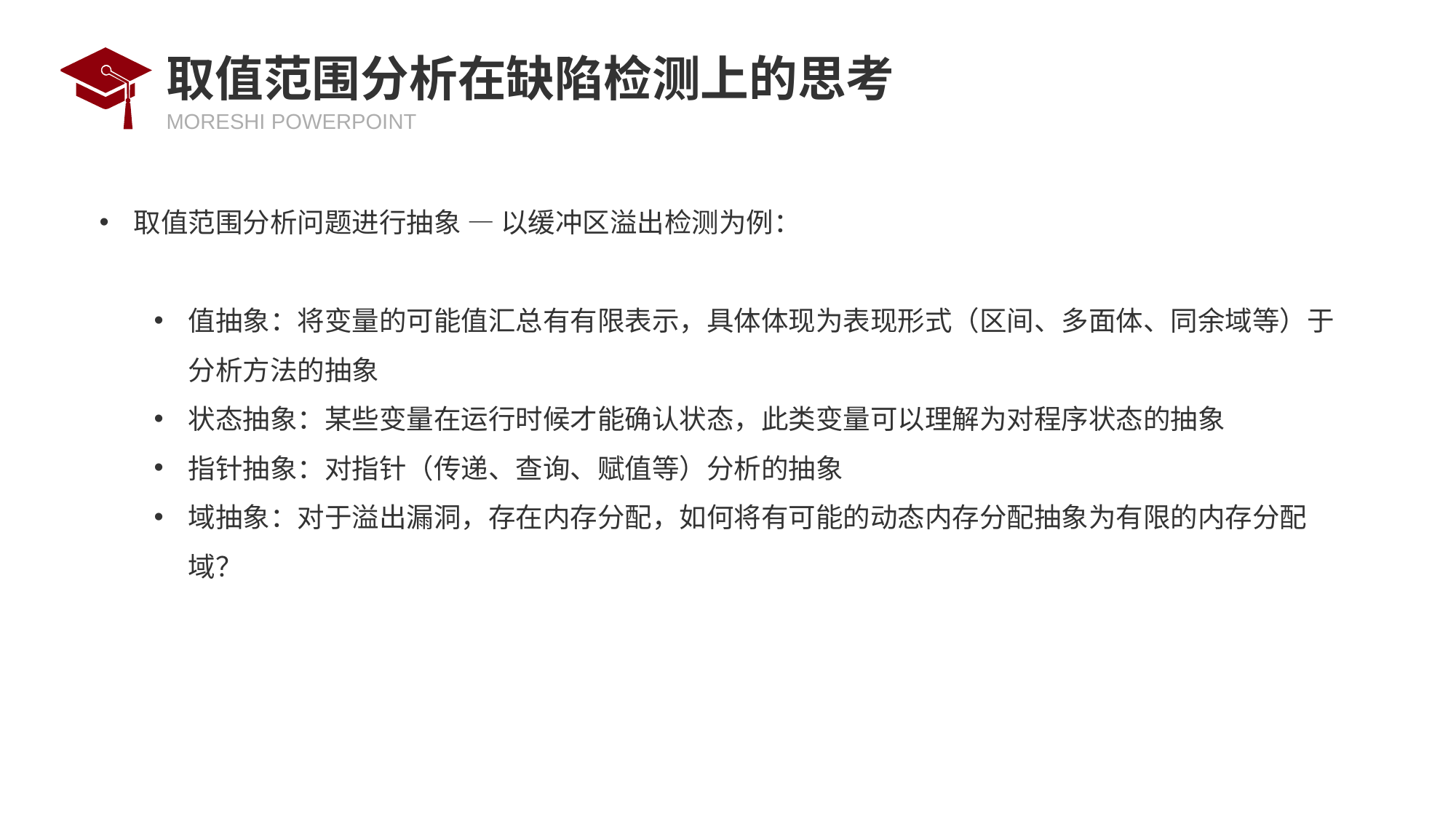

# 取值范围分析在缺陷检测上的思考
取值范围分析问题进行抽象 — 以缓冲区溢出检测为例：

值抽象：将变量的可能值汇总有有限表示，具体体现为表现形式（区间、多面体、同余域等）于分析方法的抽象
状态抽象：某些变量在运行时候才能确认状态，此类变量可以理解为对程序状态的抽象
指针抽象：对指针（传递、查询、赋值等）分析的抽象
域抽象：对于溢出漏洞，存在内存分配，如何将有可能的动态内存分配抽象为有限的内存分配域？